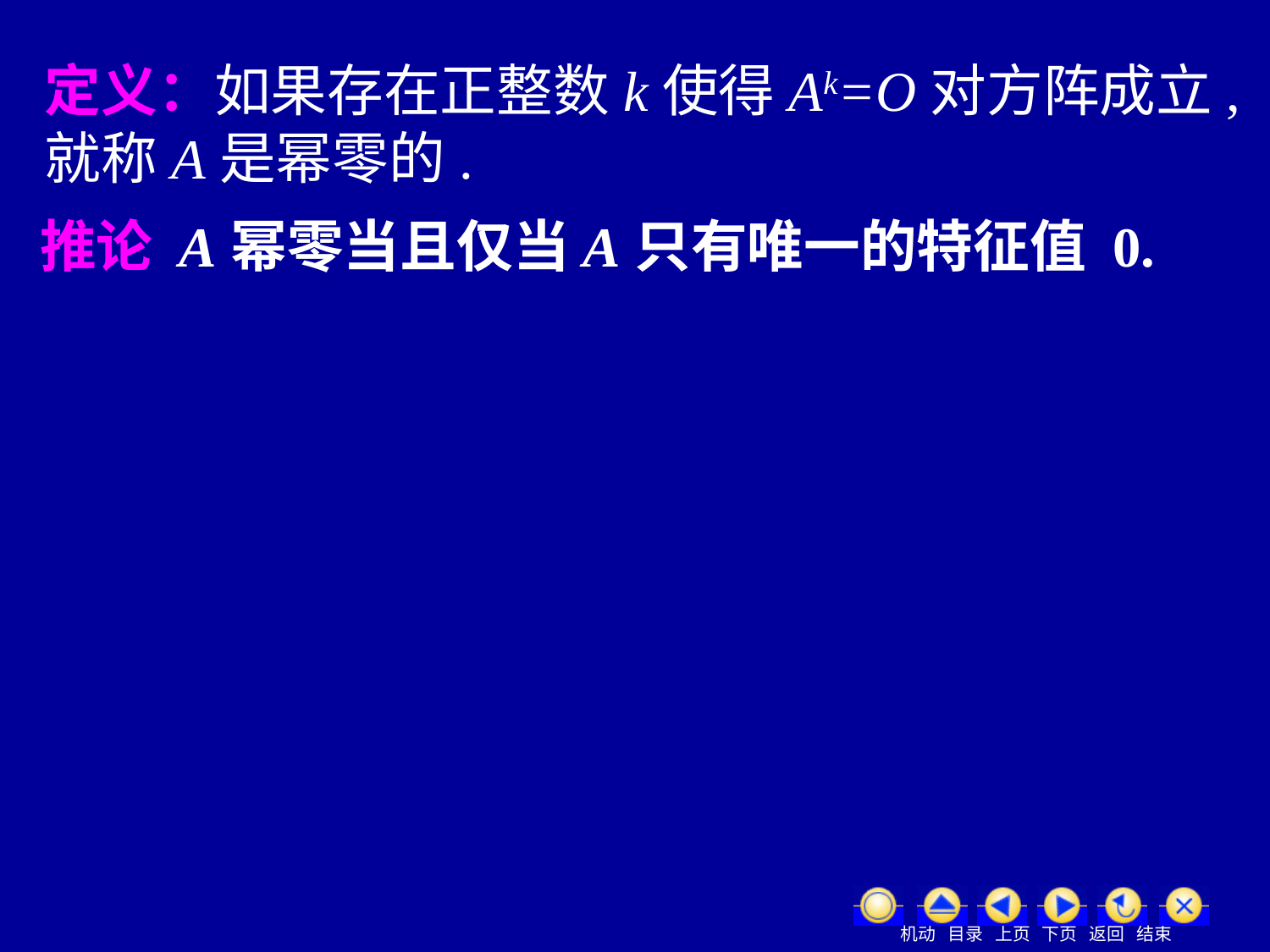

定义：如果存在正整数k使得Ak=O对方阵成立,就称A是幂零的.
推论 A幂零当且仅当A只有唯一的特征值 0.